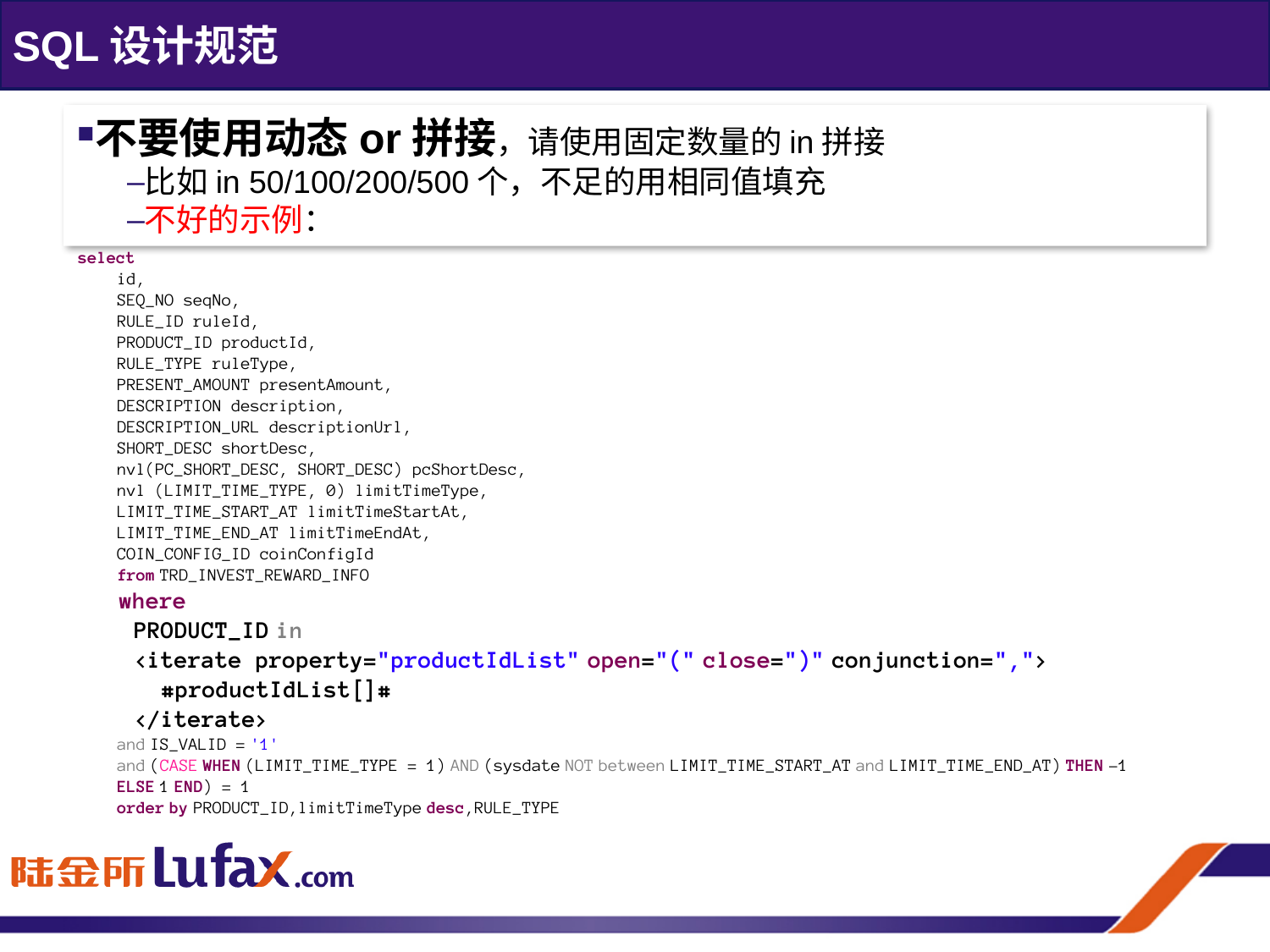

SQL设计规范
不要使用动态or拼接，请使用固定数量的in拼接
比如in 50/100/200/500个，不足的用相同值填充
不好的示例：
select
        id,
        SEQ_NO seqNo,
        RULE_ID ruleId,
        PRODUCT_ID productId,
        RULE_TYPE ruleType,
        PRESENT_AMOUNT presentAmount,
        DESCRIPTION description,
        DESCRIPTION_URL descriptionUrl,
        SHORT_DESC shortDesc,
        nvl(PC_SHORT_DESC, SHORT_DESC) pcShortDesc,
        nvl (LIMIT_TIME_TYPE, 0) limitTimeType,
        LIMIT_TIME_START_AT limitTimeStartAt,
        LIMIT_TIME_END_AT limitTimeEndAt,
        COIN_CONFIG_ID coinConfigId
        from TRD_INVEST_REWARD_INFO
        where
        PRODUCT_ID in
        <iterate property="productIdList" open="(" close=")" conjunction=",">
            #productIdList[]#
        </iterate>
        and IS_VALID = '1'
        and (CASE WHEN (LIMIT_TIME_TYPE = 1) AND (sysdate NOT between LIMIT_TIME_START_AT and LIMIT_TIME_END_AT) THEN -1
        ELSE 1 END) = 1
        order by PRODUCT_ID,limitTimeType desc,RULE_TYPE